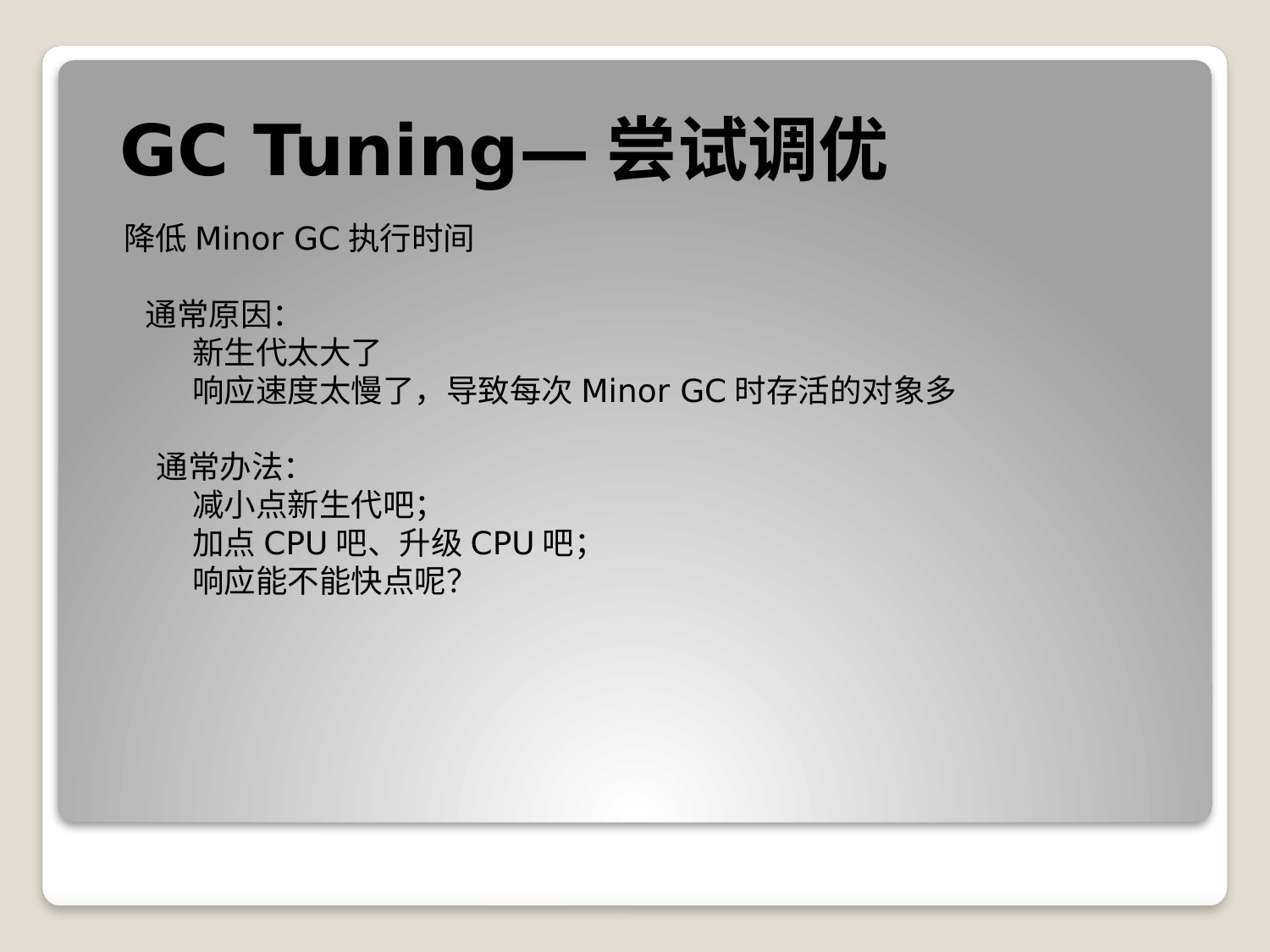

GC Tuning—尝试调优
  降低Minor GC执行时间
     通常原因：
      新生代太大了
      响应速度太慢了，导致每次Minor GC时存活的对象多
 通常办法：
      减小点新生代吧；
      加点CPU吧、升级CPU吧；
      响应能不能快点呢？